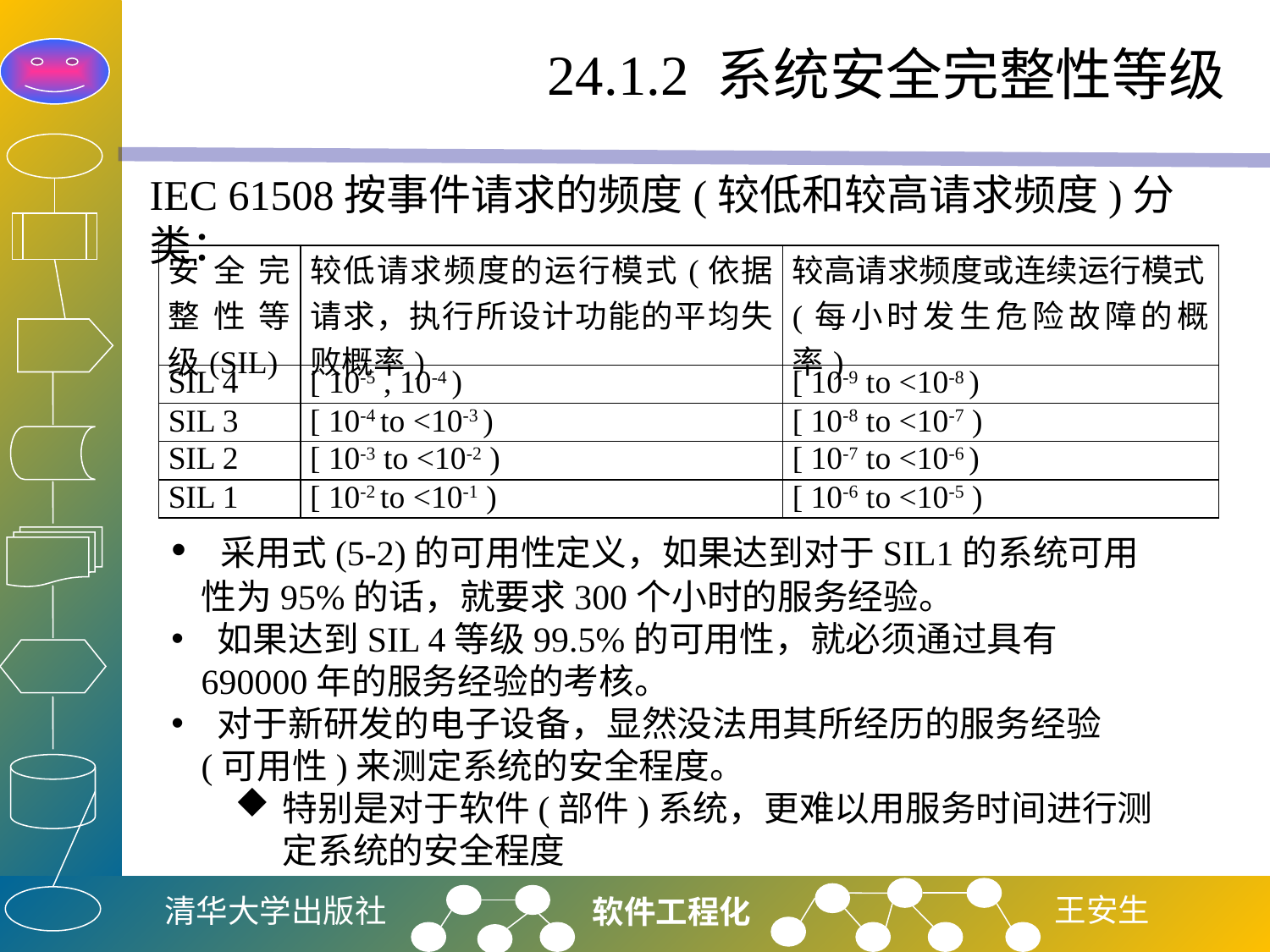

# 24.1.2 系统安全完整性等级
IEC 61508按事件请求的频度(较低和较高请求频度)分类：
| 安全完整性等级(SIL) | 较低请求频度的运行模式(依据请求，执行所设计功能的平均失败概率) | 较高请求频度或连续运行模式 (每小时发生危险故障的概率) |
| --- | --- | --- |
| SIL 4 | [ 10-5 , 10-4 ) | [ 10-9 to <10-8 ) |
| SIL 3 | [ 10-4 to <10-3 ) | [ 10-8 to <10-7 ) |
| SIL 2 | [ 10-3 to <10-2 ) | [ 10-7 to <10-6 ) |
| SIL 1 | [ 10-2 to <10-1 ) | [ 10-6 to <10-5 ) |
 采用式(5-2)的可用性定义，如果达到对于SIL1的系统可用性为95%的话，就要求300个小时的服务经验。
 如果达到SIL 4等级99.5%的可用性，就必须通过具有690000年的服务经验的考核。
 对于新研发的电子设备，显然没法用其所经历的服务经验(可用性)来测定系统的安全程度。
特别是对于软件(部件)系统，更难以用服务时间进行测定系统的安全程度